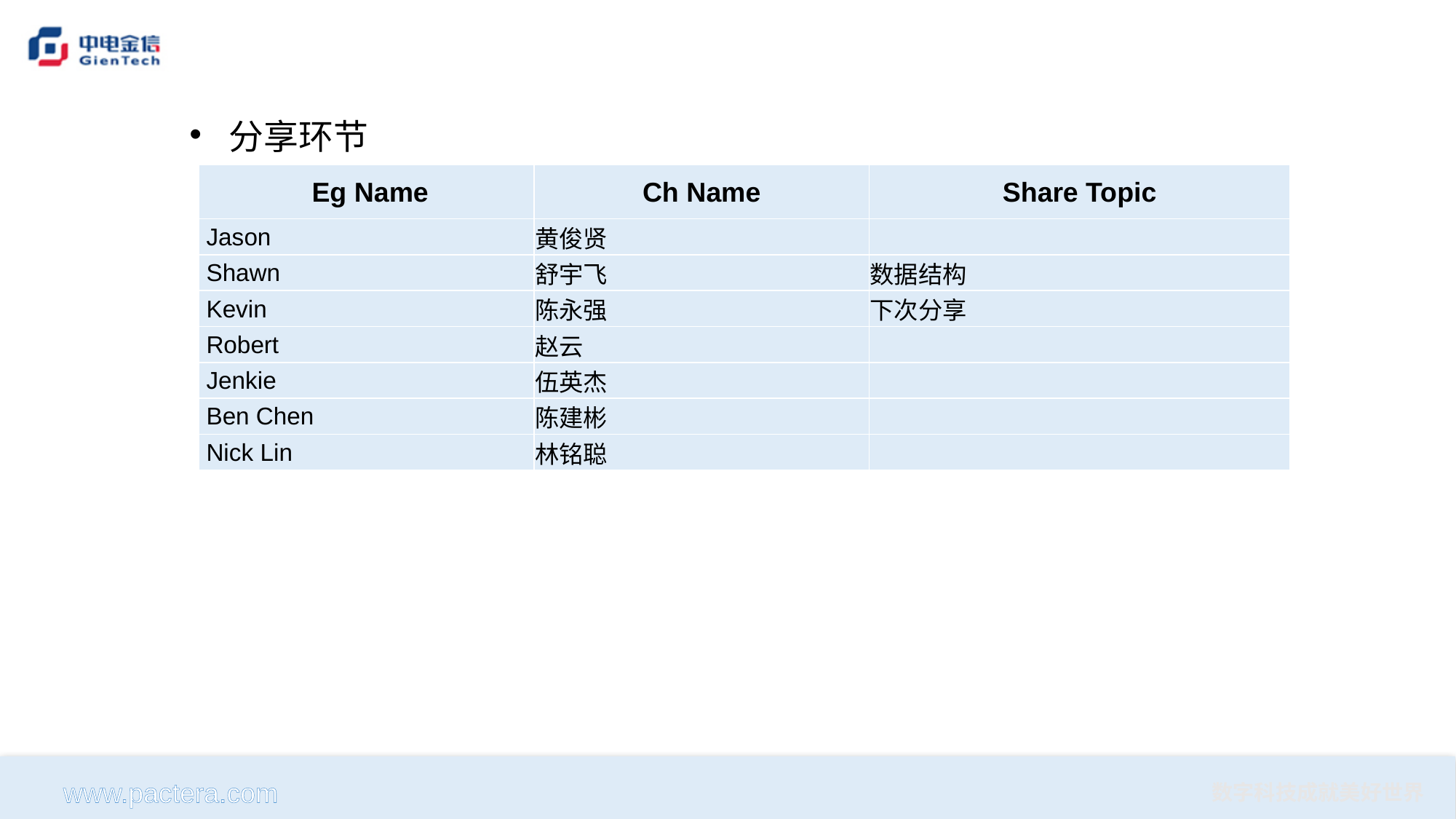

分享环节
| Eg Name | Ch Name | Share Topic |
| --- | --- | --- |
| Jason | 黄俊贤 |  |
| Shawn | 舒宇飞 | 数据结构 |
| Kevin | 陈永强 | 下次分享 |
| Robert | 赵云 |  |
| Jenkie | 伍英杰 |  |
| Ben Chen | 陈建彬 |  |
| Nick Lin | 林铭聪 |  |